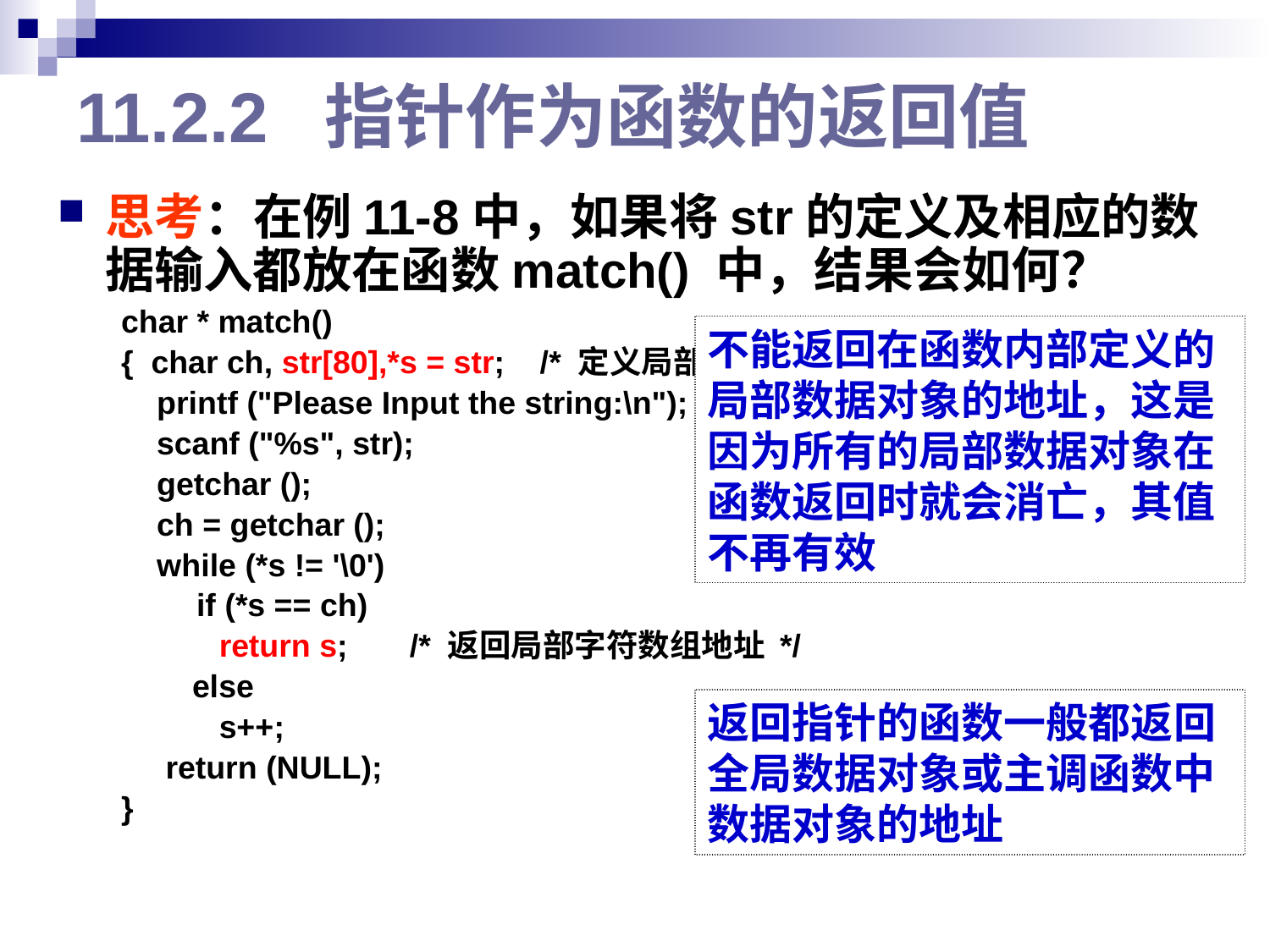

# 11.2.2  指针作为函数的返回值
思考：在例11-8中，如果将str的定义及相应的数据输入都放在函数match() 中，结果会如何？
char * match()
{  char ch, str[80],*s = str;    /* 定义局部字符数组 */
    printf ("Please Input the string:\n");	 /* 输入 */
    scanf ("%s", str);
    getchar ();
    ch = getchar ();
    while (*s != '\0')
	    if (*s == ch)
           return s;       /* 返回局部字符数组地址 */
        else
           s++;
     return (NULL);
}
不能返回在函数内部定义的局部数据对象的地址，这是因为所有的局部数据对象在函数返回时就会消亡，其值不再有效
返回指针的函数一般都返回全局数据对象或主调函数中数据对象的地址